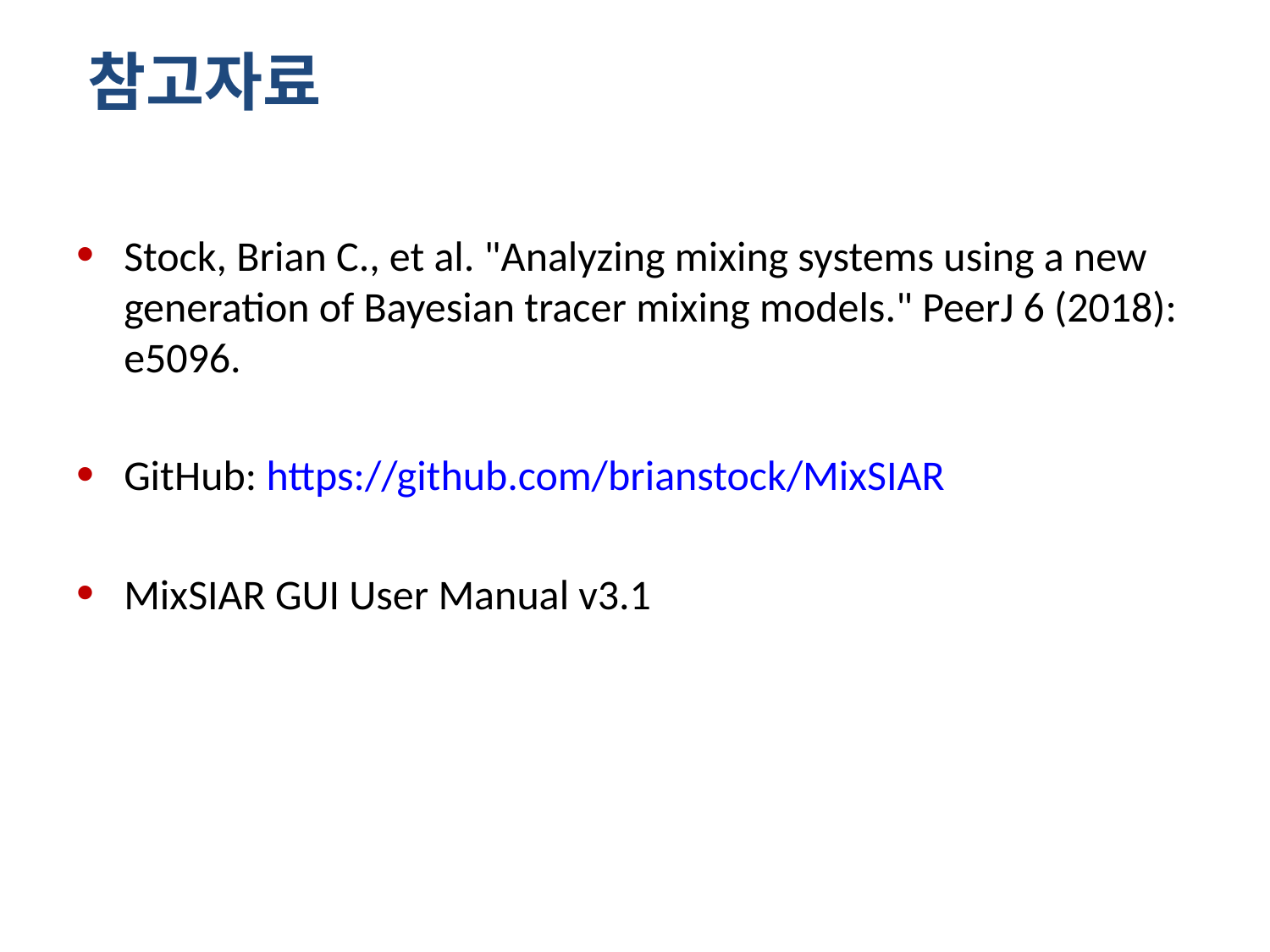

# 참고자료
Stock, Brian C., et al. "Analyzing mixing systems using a new generation of Bayesian tracer mixing models." PeerJ 6 (2018): e5096.

GitHub: https://github.com/brianstock/MixSIAR

MixSIAR GUI User Manual v3.1